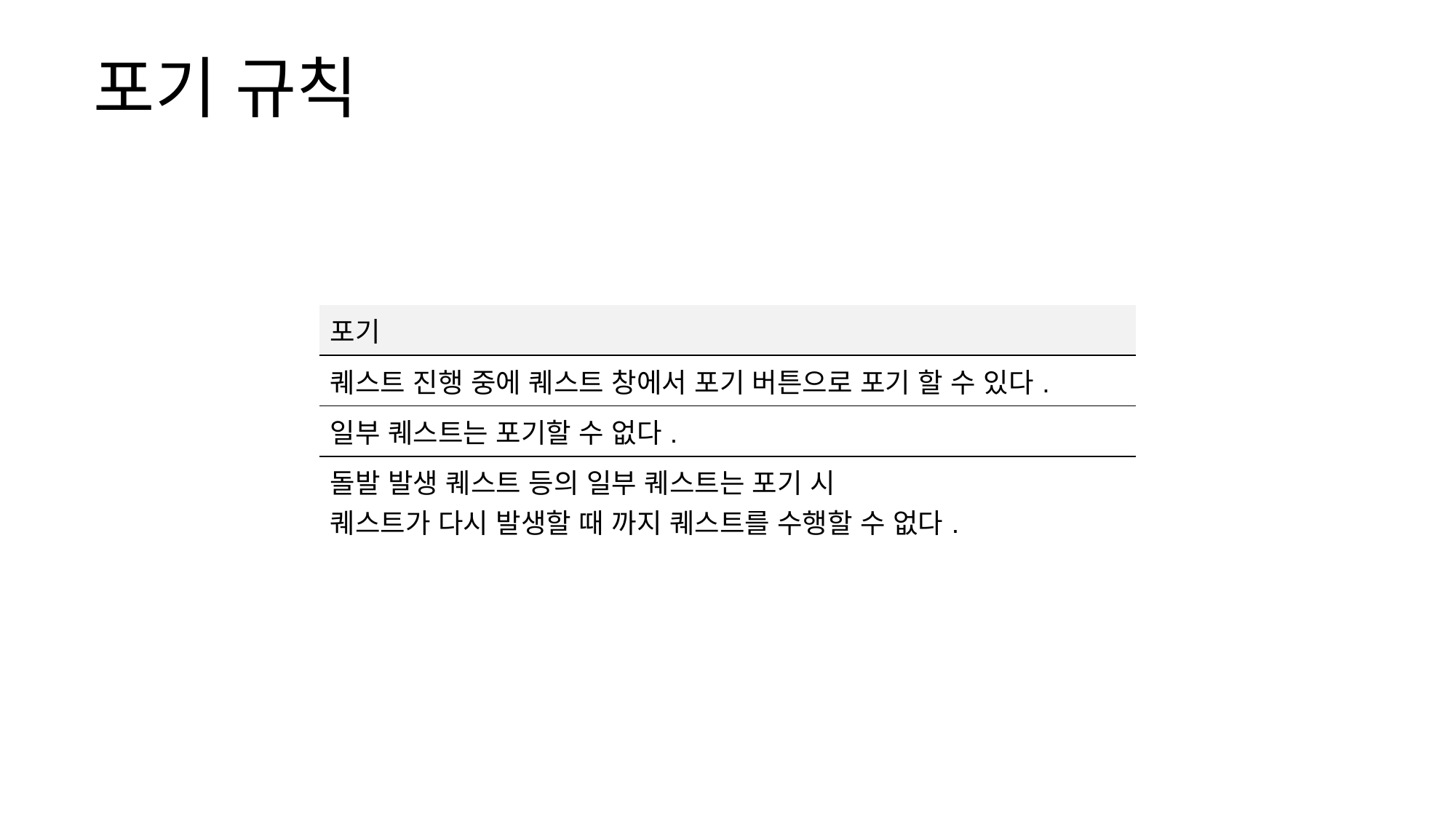

포기 규칙
| 포기 |
| --- |
| 퀘스트 진행 중에 퀘스트 창에서 포기 버튼으로 포기 할 수 있다. |
| 일부 퀘스트는 포기할 수 없다. |
| 돌발 발생 퀘스트 등의 일부 퀘스트는 포기 시 퀘스트가 다시 발생할 때 까지 퀘스트를 수행할 수 없다. |